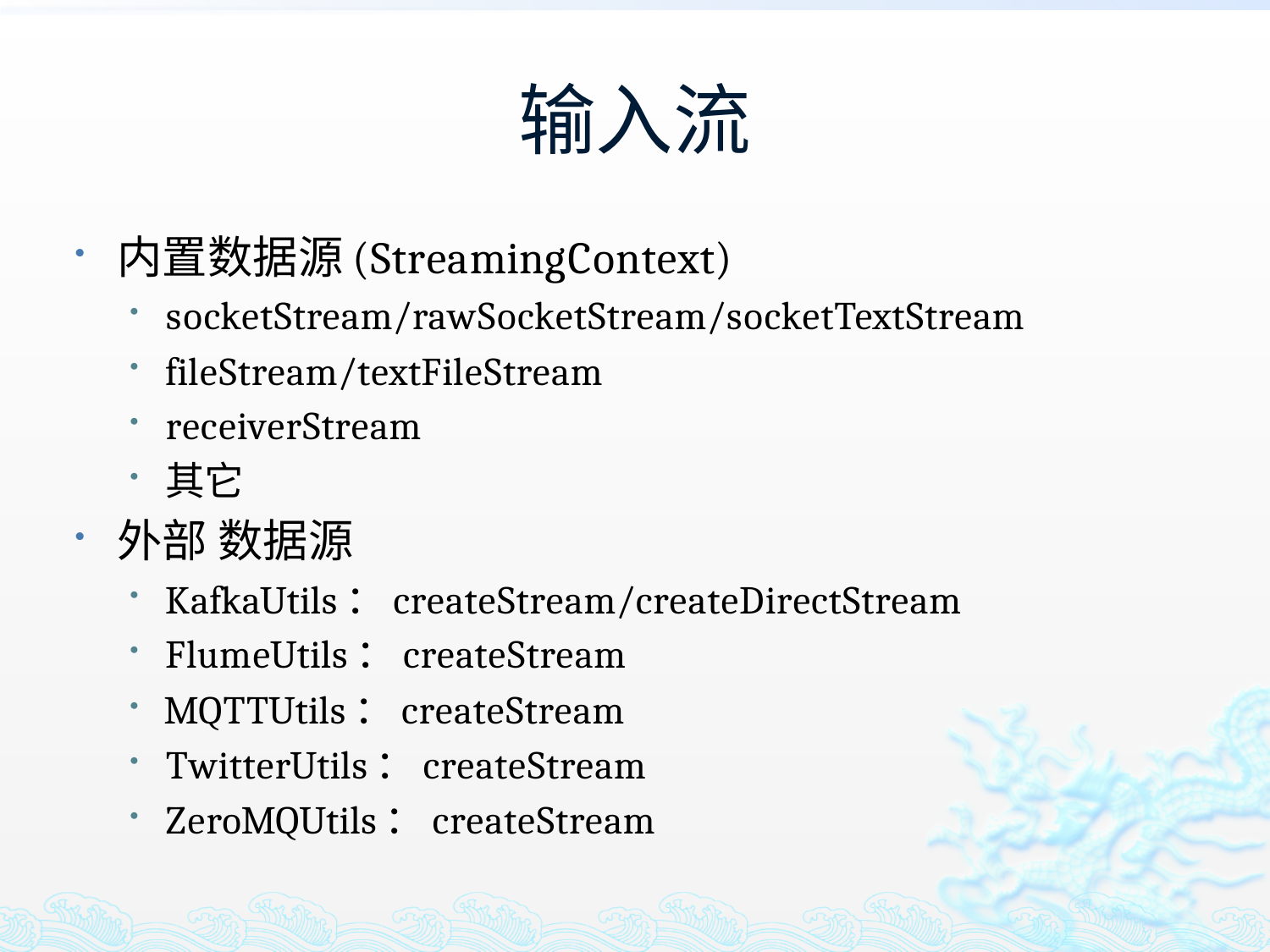

# 输入流
内置数据源(StreamingContext)
socketStream/rawSocketStream/socketTextStream
fileStream/textFileStream
receiverStream
其它
外部 数据源
KafkaUtils：createStream/createDirectStream
FlumeUtils：createStream
MQTTUtils：createStream
TwitterUtils：createStream
ZeroMQUtils：createStream